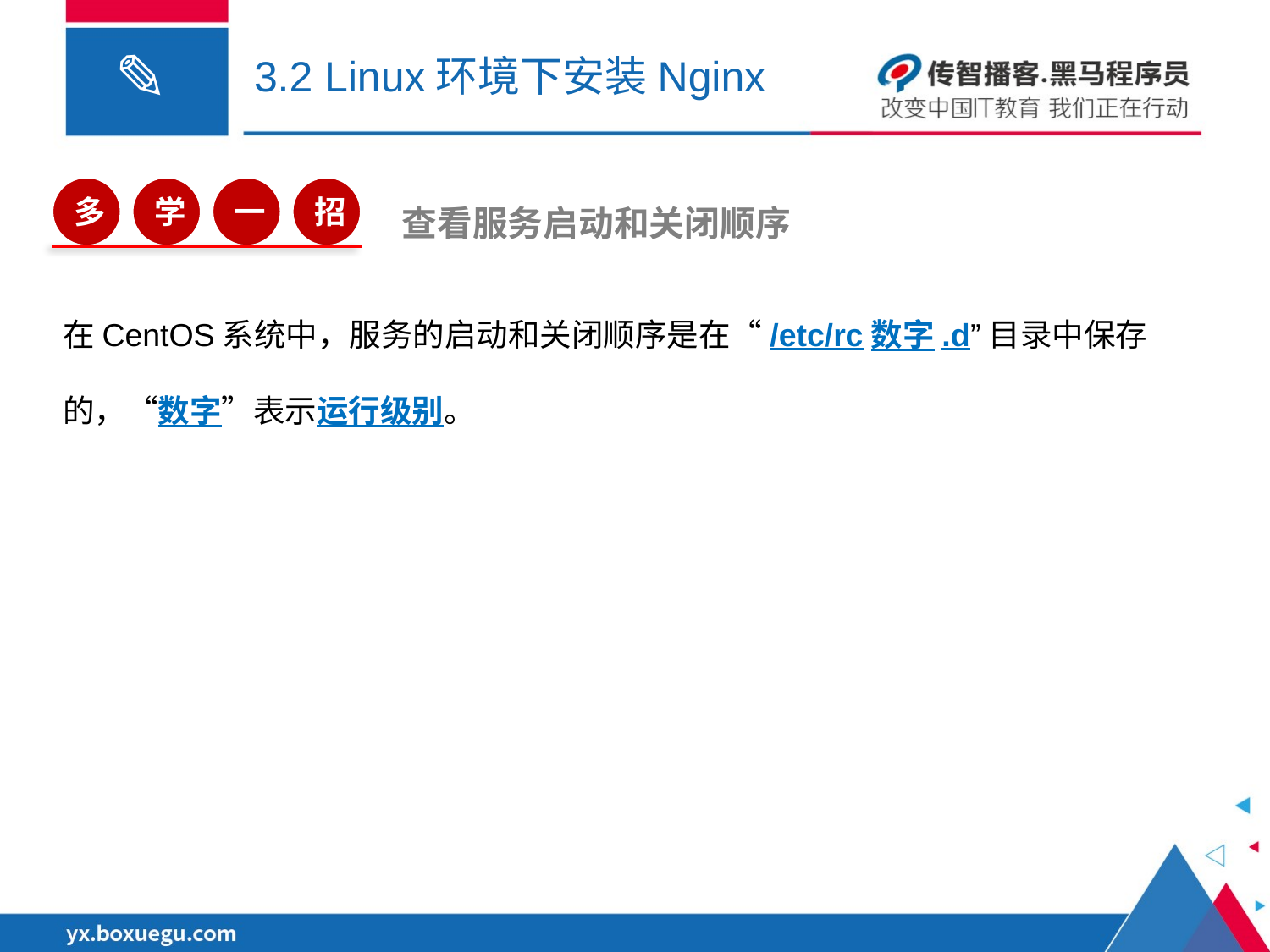

# 3.2 Linux环境下安装Nginx
多
学
一
招
查看服务启动和关闭顺序
在CentOS系统中，服务的启动和关闭顺序是在“/etc/rc数字.d”目录中保存的，“数字”表示运行级别。